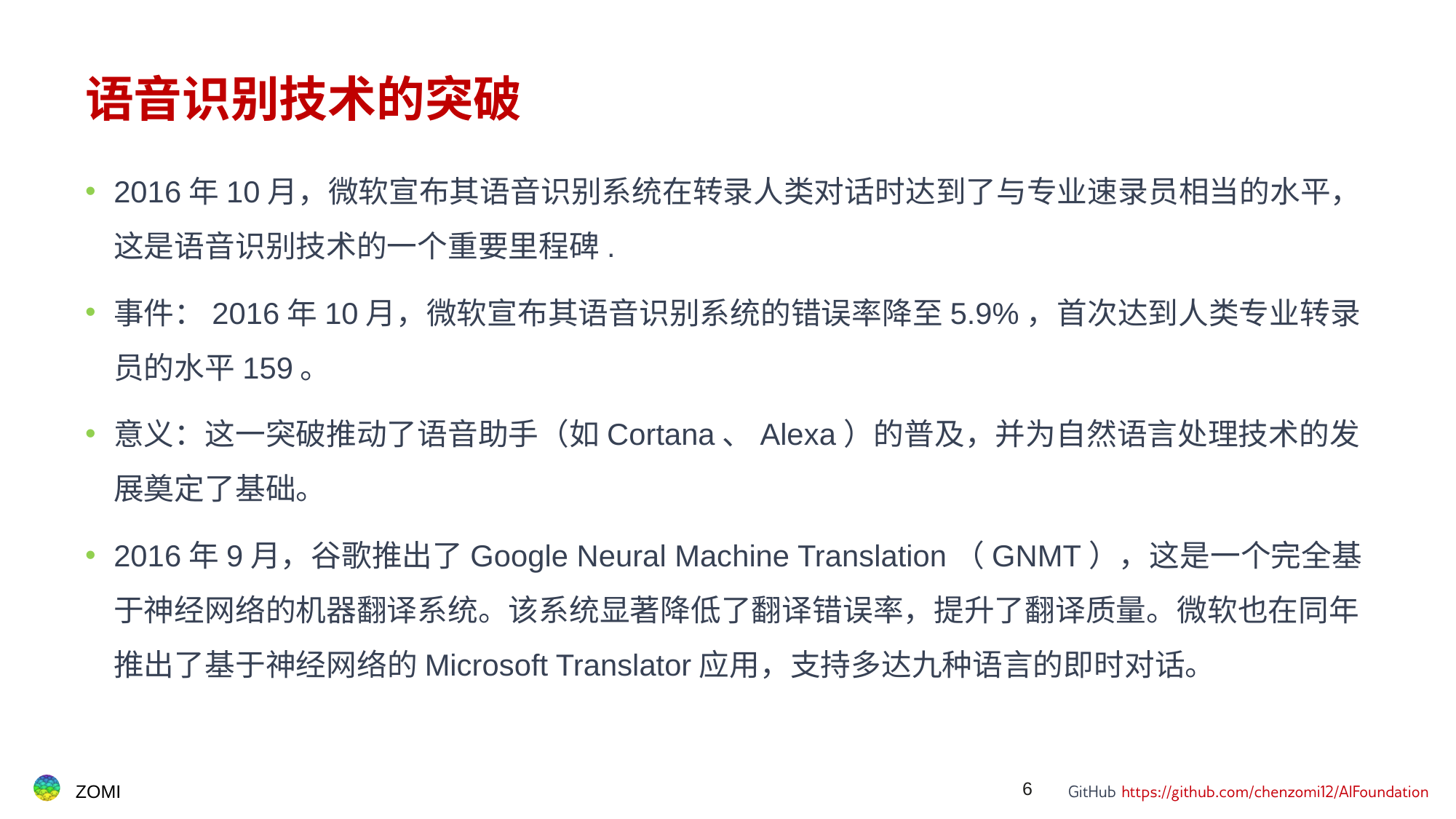

# 语音识别技术的突破
2016年10月，微软宣布其语音识别系统在转录人类对话时达到了与专业速录员相当的水平，这是语音识别技术的一个重要里程碑.
事件：2016年10月，微软宣布其语音识别系统的错误率降至5.9%，首次达到人类专业转录员的水平159。
意义：这一突破推动了语音助手（如Cortana、Alexa）的普及，并为自然语言处理技术的发展奠定了基础。
2016年9月，谷歌推出了Google Neural Machine Translation（GNMT），这是一个完全基于神经网络的机器翻译系统。该系统显著降低了翻译错误率，提升了翻译质量。微软也在同年推出了基于神经网络的Microsoft Translator应用，支持多达九种语言的即时对话。